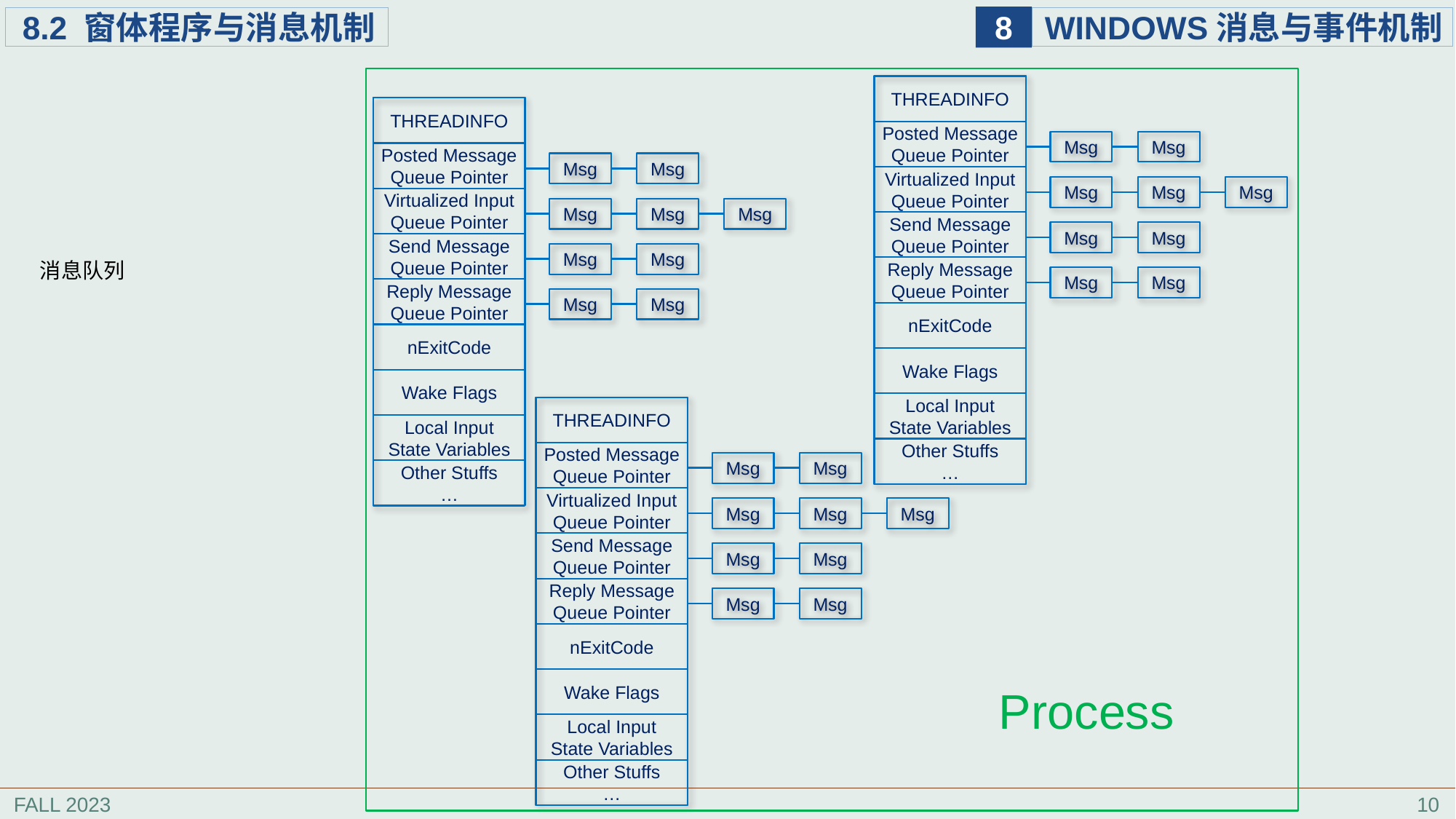

THREADINFO
Posted Message
Queue Pointer
Msg
Msg
Virtualized Input
Queue Pointer
Msg
Msg
Msg
Send Message
Queue Pointer
Msg
Msg
Reply Message
Queue Pointer
Msg
Msg
nExitCode
Wake Flags
Local Input
State Variables
Other Stuffs
…

THREADINFO
Posted Message
Queue Pointer
Msg
Msg
Virtualized Input
Queue Pointer
Msg
Msg
Msg
Send Message
Queue Pointer
Msg
Msg
Reply Message
Queue Pointer
Msg
Msg
nExitCode
Wake Flags
Local Input
State Variables
Other Stuffs
…

THREADINFO
Posted Message
Queue Pointer
Msg
Msg
Virtualized Input
Queue Pointer
Msg
Msg
Msg
Send Message
Queue Pointer
Msg
Msg
Reply Message
Queue Pointer
Msg
Msg
nExitCode
Wake Flags
Local Input
State Variables
Other Stuffs
…
消息队列
Process